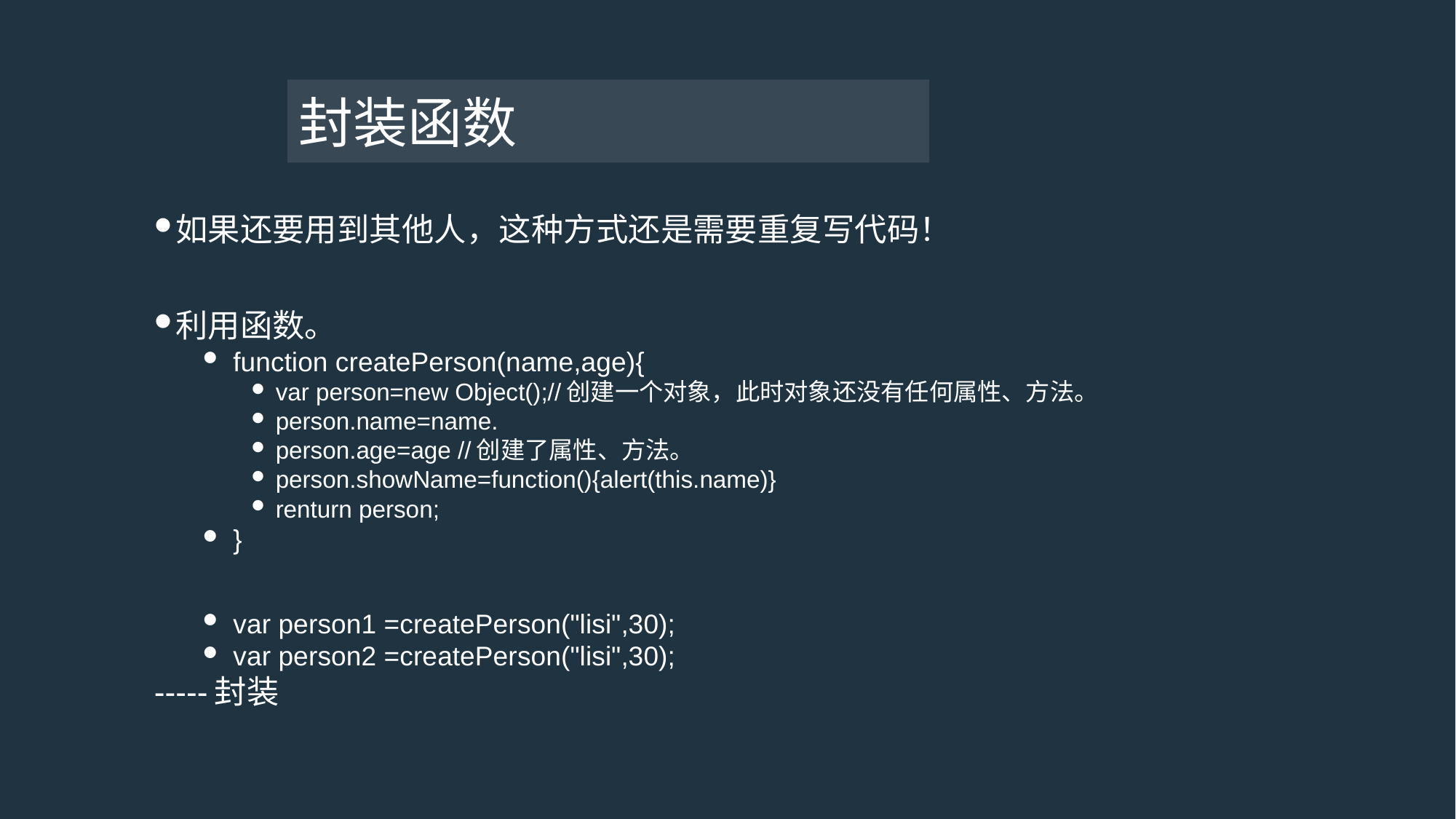

# 封装函数
如果还要用到其他人，这种方式还是需要重复写代码！

利用函数。
function createPerson(name,age){
var person=new Object();//创建一个对象，此时对象还没有任何属性、方法。
person.name=name.
person.age=age //创建了属性、方法。
person.showName=function(){alert(this.name)}
renturn person;
}

var person1 =createPerson("lisi",30);
var person2 =createPerson("lisi",30);
-----封装